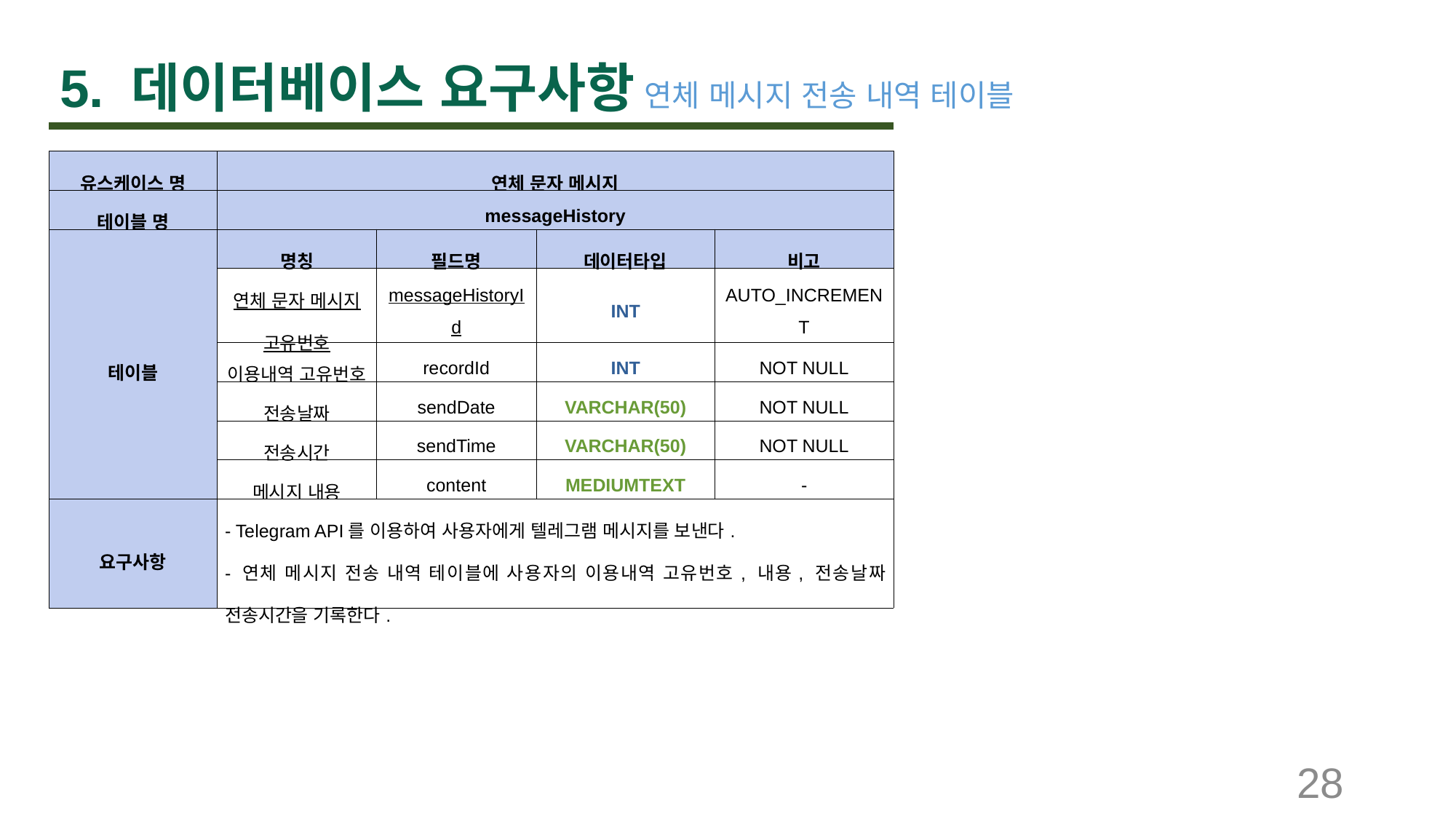

5. 데이터베이스 요구사항
연체 메시지 전송 내역 테이블
| 유스케이스 명 | 연체 문자 메시지 |  |  |  |
| --- | --- | --- | --- | --- |
| 테이블 명 | messageHistory |  |  |  |
| 테이블 | 명칭 | 필드명 | 데이터타입 | 비고 |
|  | 연체 문자 메시지 고유번호 | messageHistoryId | INT | AUTO\_INCREMENT |
|  | 이용내역 고유번호 | recordId | INT | NOT NULL |
|  | 전송날짜 | sendDate | VARCHAR(50) | NOT NULL |
|  | 전송시간 | sendTime | VARCHAR(50) | NOT NULL |
|  | 메시지 내용 | content | MEDIUMTEXT | - |
| 요구사항 | - Telegram API를 이용하여 사용자에게 텔레그램 메시지를 보낸다. - 연체 메시지 전송 내역 테이블에 사용자의 이용내역 고유번호, 내용, 전송날짜 전송시간을 기록한다. |  |  |  |
28